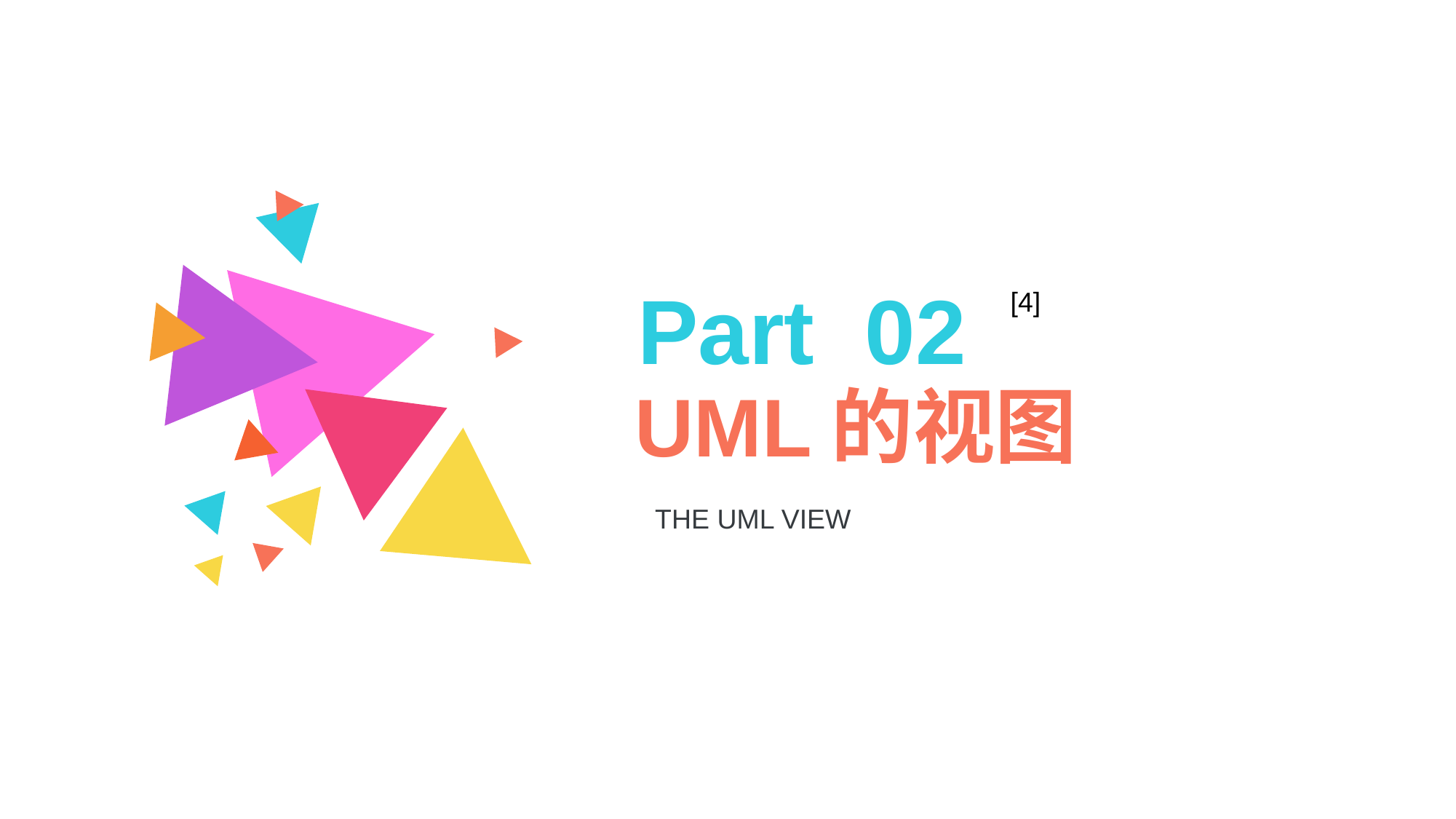

Part  02
UML的视图

[4]

THE UML VIEW